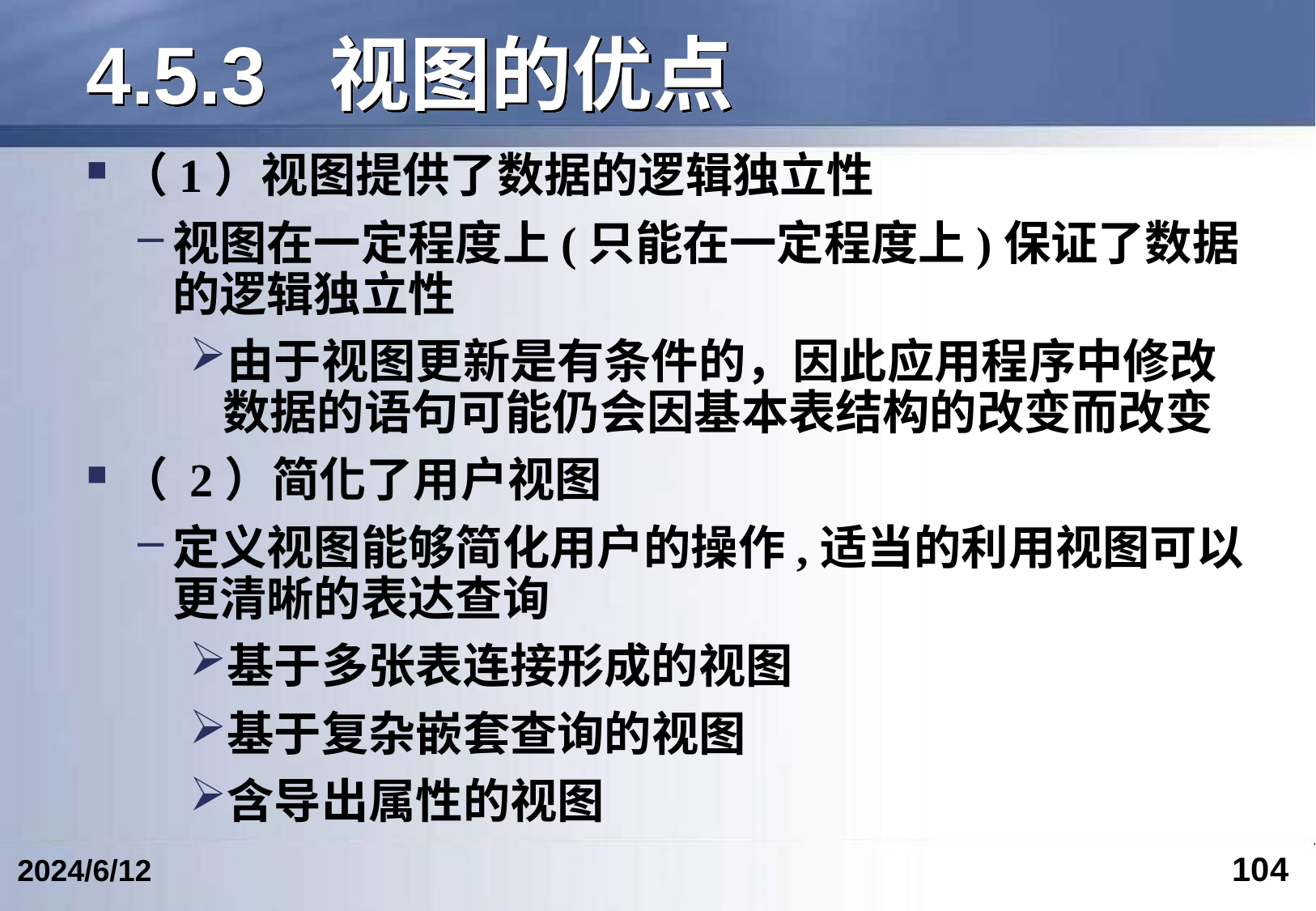

# 4.5.3	视图的优点
（1）视图提供了数据的逻辑独立性
视图在一定程度上(只能在一定程度上)保证了数据的逻辑独立性
由于视图更新是有条件的，因此应用程序中修改数据的语句可能仍会因基本表结构的改变而改变
（ 2）简化了用户视图
定义视图能够简化用户的操作,适当的利用视图可以更清晰的表达查询
基于多张表连接形成的视图
基于复杂嵌套查询的视图
含导出属性的视图
104
2024/6/12